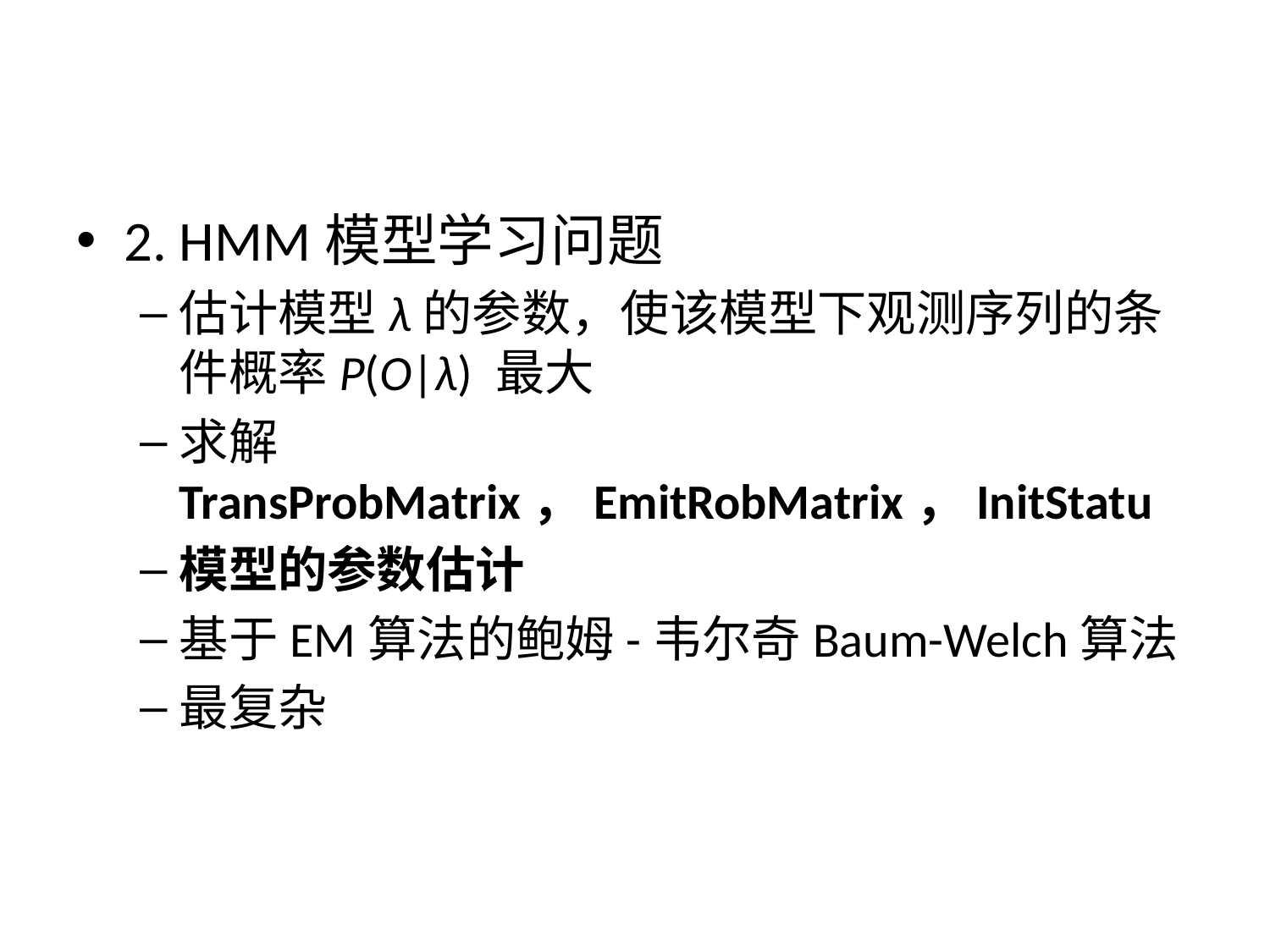

#
2. HMM模型学习问题
估计模型λ的参数，使该模型下观测序列的条件概率P(O|λ) 最大
求解 TransProbMatrix，EmitRobMatrix，InitStatu
模型的参数估计
基于EM算法的鲍姆-韦尔奇Baum-Welch算法
最复杂